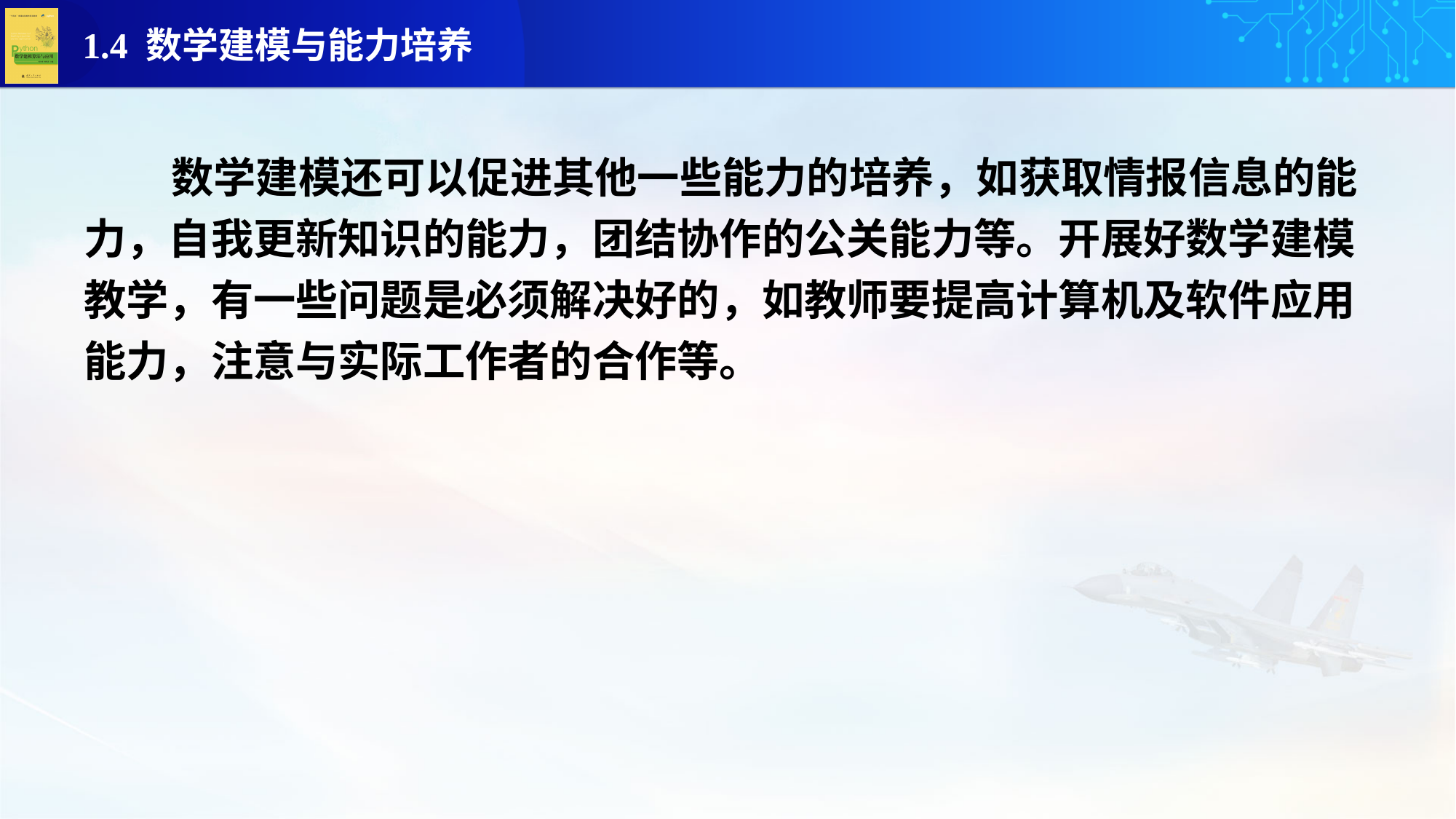

数学建模还可以促进其他一些能力的培养，如获取情报信息的能力，自我更新知识的能力，团结协作的公关能力等。开展好数学建模教学，有一些问题是必须解决好的，如教师要提高计算机及软件应用能力，注意与实际工作者的合作等。